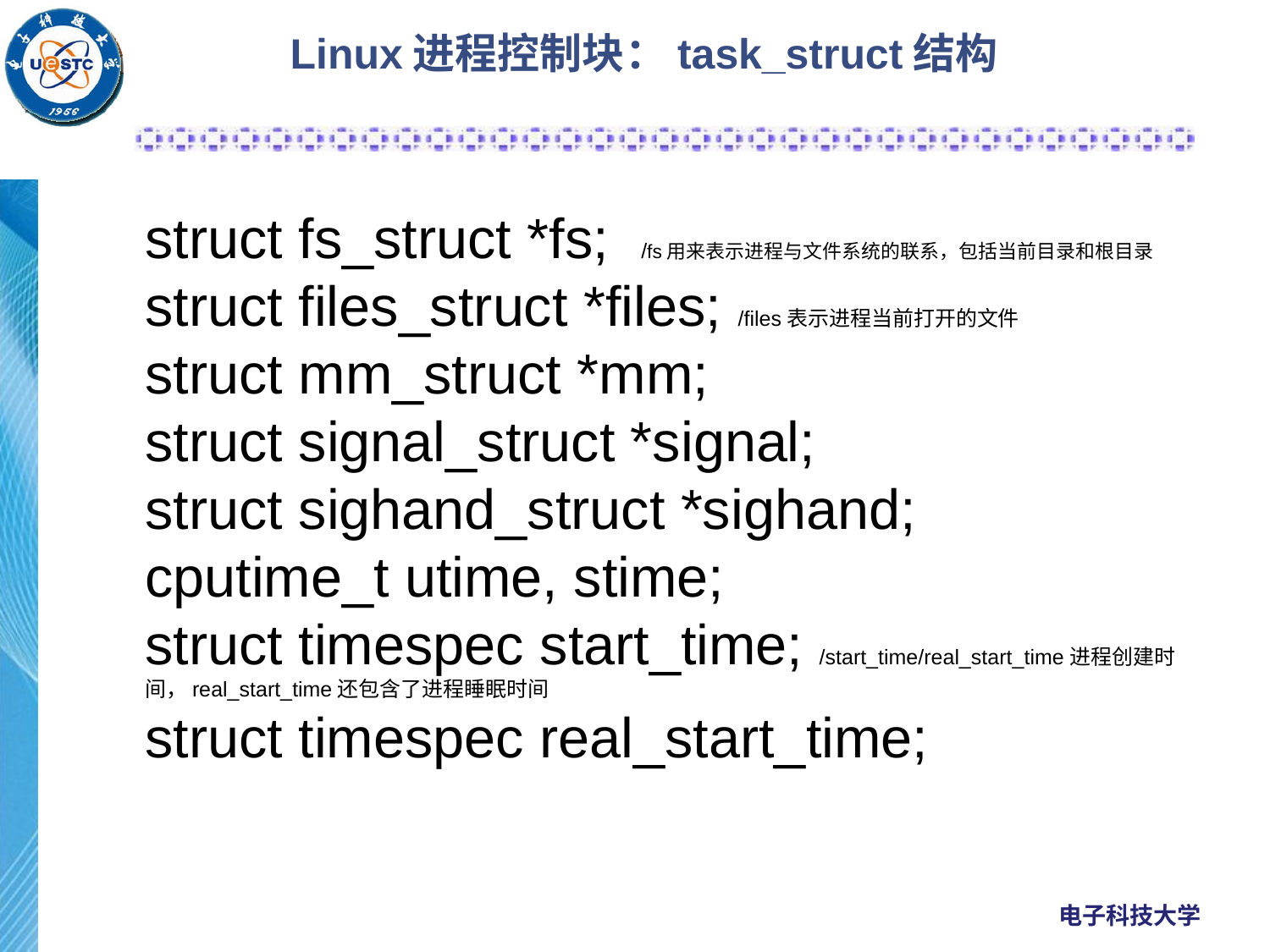

# Linux进程控制块：task_struct结构
struct fs_struct *fs;  /fs用来表示进程与文件系统的联系，包括当前目录和根目录
struct files_struct *files; /files表示进程当前打开的文件
struct mm_struct *mm;
struct signal_struct *signal;
struct sighand_struct *sighand;
cputime_t utime, stime;
struct timespec start_time; /start_time/real_start_time进程创建时间，real_start_time还包含了进程睡眠时间
struct timespec real_start_time;